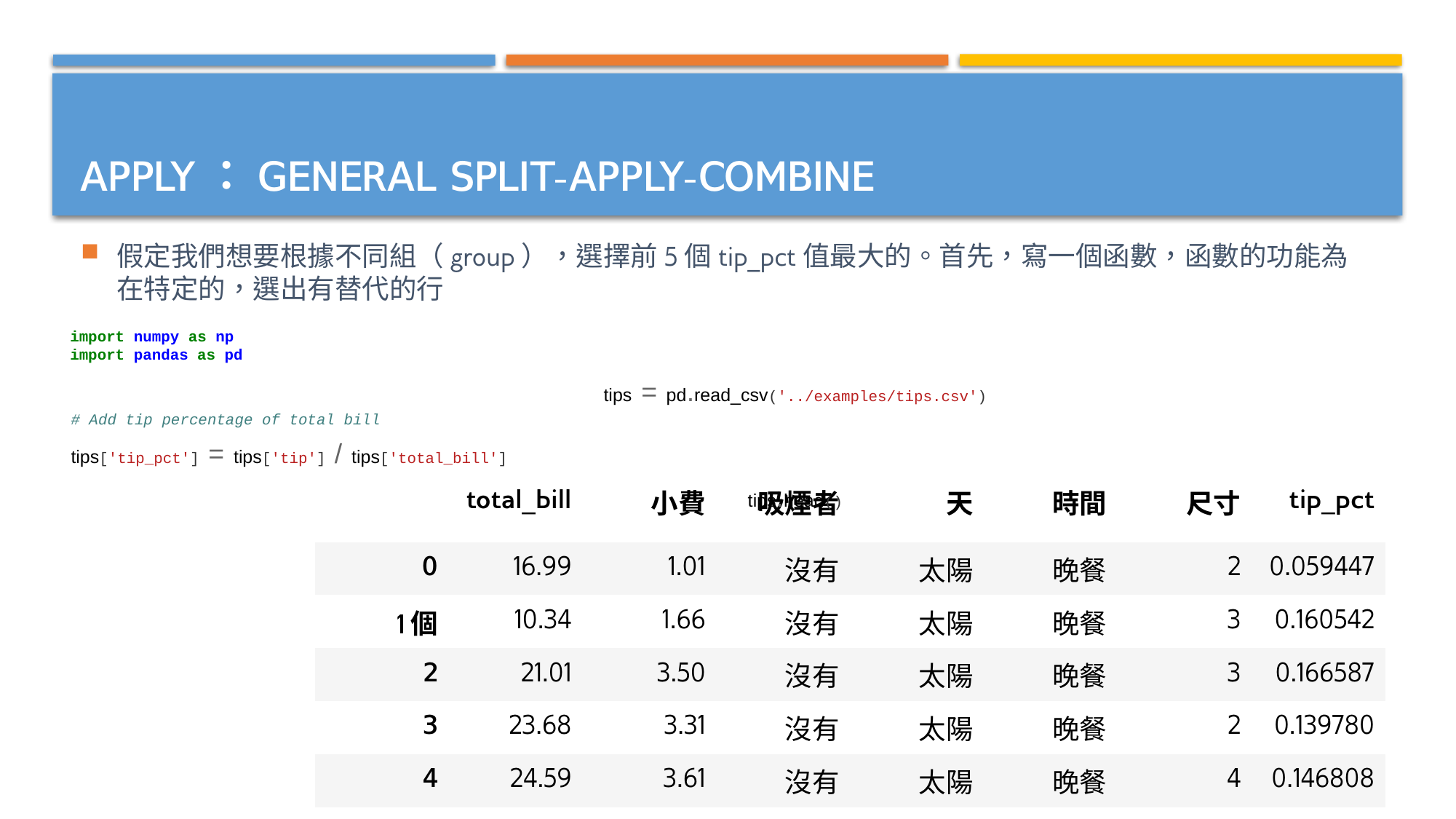

假定我們想要根據不同組（group），選擇前5個tip_pct值最大的。首先，寫一個函數，函數的功能為在特定的，選出有替代的行
# Apply：General split-apply-combine
import numpy as np
import pandas as pd
tips = pd.read_csv('../examples/tips.csv')
# Add tip percentage of total bill
tips['tip_pct'] = tips['tip'] / tips['total_bill']
|  | total\_bill | 小費 | 吸煙者 | 天 | 時間 | 尺寸 | tip\_pct |
| --- | --- | --- | --- | --- | --- | --- | --- |
| 0 | 16.99 | 1.01 | 沒有 | 太陽 | 晚餐 | 2 | 0.059447 |
| 1個 | 10.34 | 1.66 | 沒有 | 太陽 | 晚餐 | 3 | 0.160542 |
| 2 | 21.01 | 3.50 | 沒有 | 太陽 | 晚餐 | 3 | 0.166587 |
| 3 | 23.68 | 3.31 | 沒有 | 太陽 | 晚餐 | 2 | 0.139780 |
| 4 | 24.59 | 3.61 | 沒有 | 太陽 | 晚餐 | 4 | 0.146808 |
tips.head()